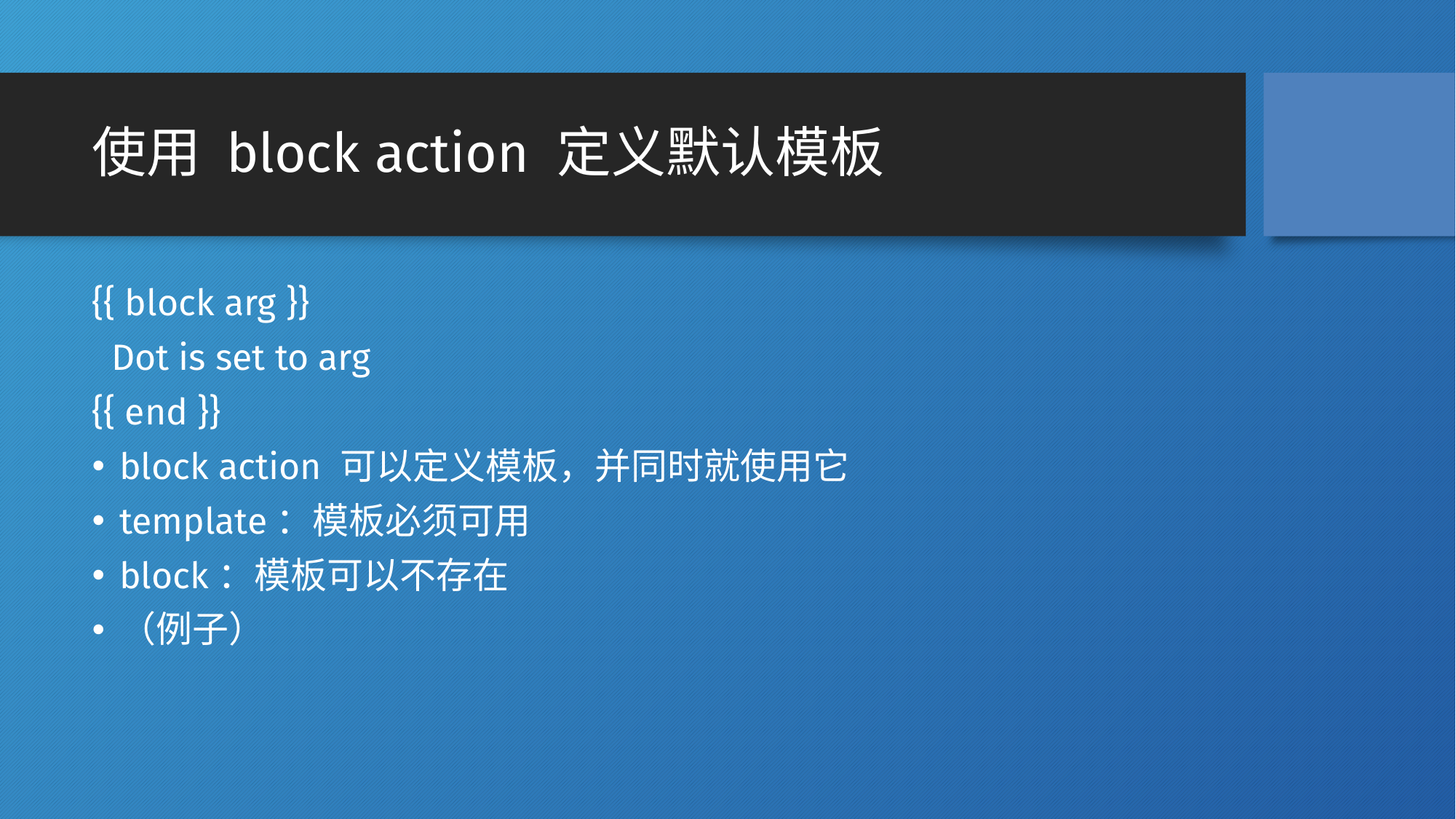

# 使用 block action 定义默认模板
{{ block arg }}
  Dot is set to arg
{{ end }}
block action 可以定义模板，并同时就使用它
template：模板必须可用
block：模板可以不存在
（例子）